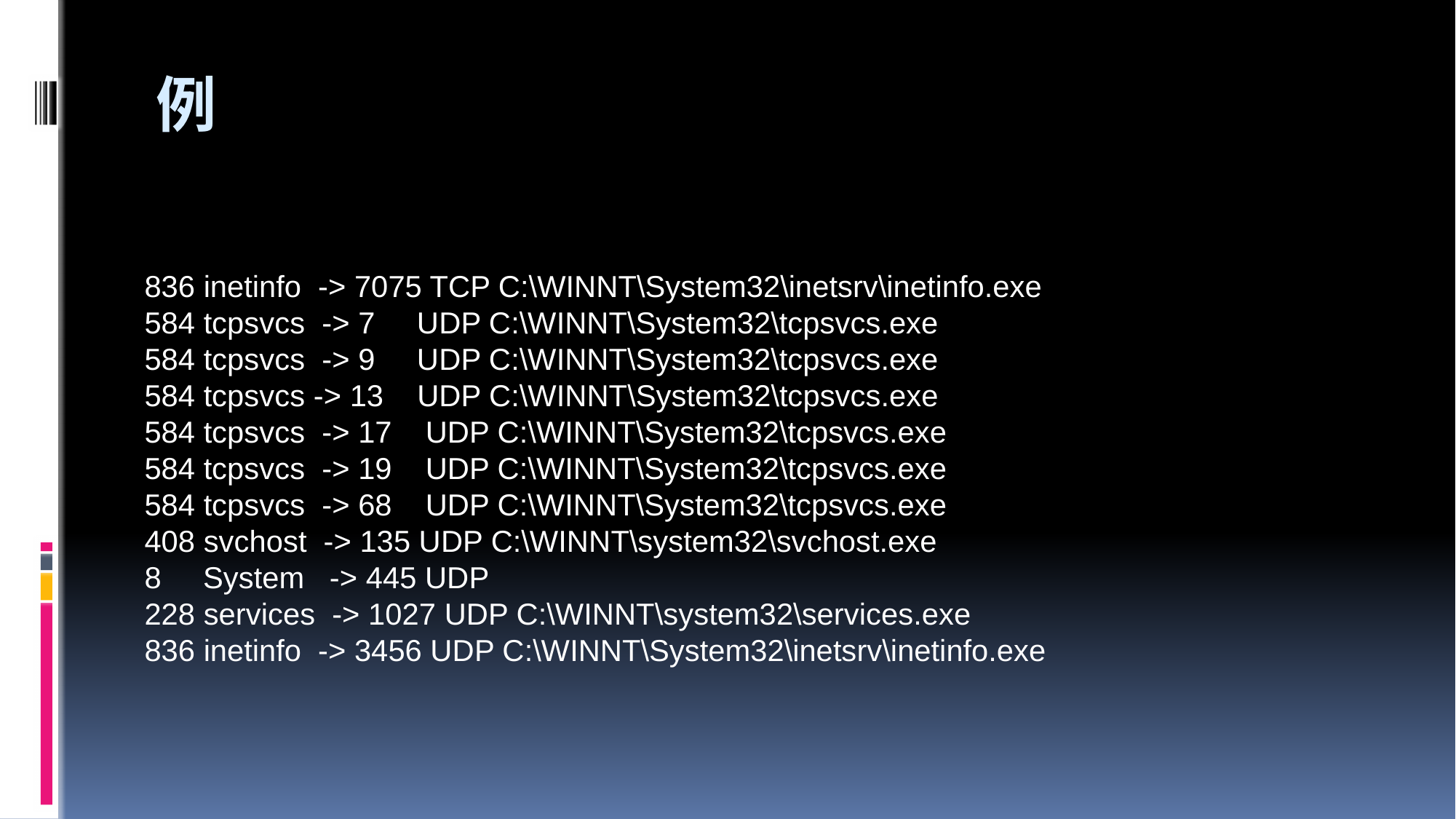

例
836 inetinfo  -> 7075 TCP C:\WINNT\System32\inetsrv\inetinfo.exe
584 tcpsvcs  -> 7     UDP C:\WINNT\System32\tcpsvcs.exe
584 tcpsvcs  -> 9     UDP C:\WINNT\System32\tcpsvcs.exe
584 tcpsvcs -> 13    UDP C:\WINNT\System32\tcpsvcs.exe
584 tcpsvcs  -> 17    UDP C:\WINNT\System32\tcpsvcs.exe
584 tcpsvcs  -> 19    UDP C:\WINNT\System32\tcpsvcs.exe
584 tcpsvcs  -> 68    UDP C:\WINNT\System32\tcpsvcs.exe
408 svchost  -> 135 UDP C:\WINNT\system32\svchost.exe
8     System   -> 445 UDP
228 services  -> 1027 UDP C:\WINNT\system32\services.exe
836 inetinfo  -> 3456 UDP C:\WINNT\System32\inetsrv\inetinfo.exe